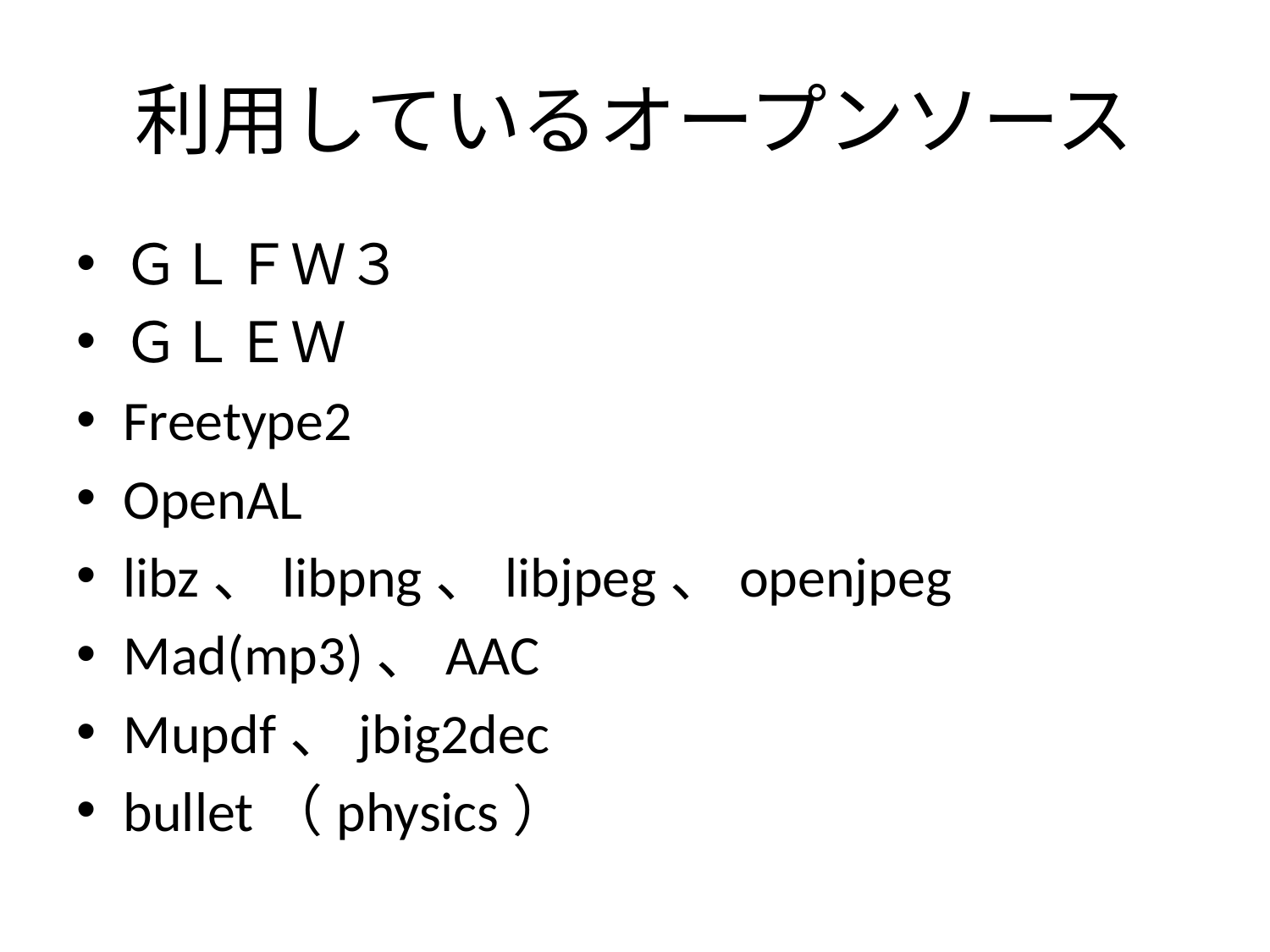

# 利用しているオープンソース
ＧＬＦＷ３
ＧＬＥＷ
Freetype2
OpenAL
libz、libpng、libjpeg、openjpeg
Mad(mp3)、AAC
Mupdf、jbig2dec
bullet（physics）